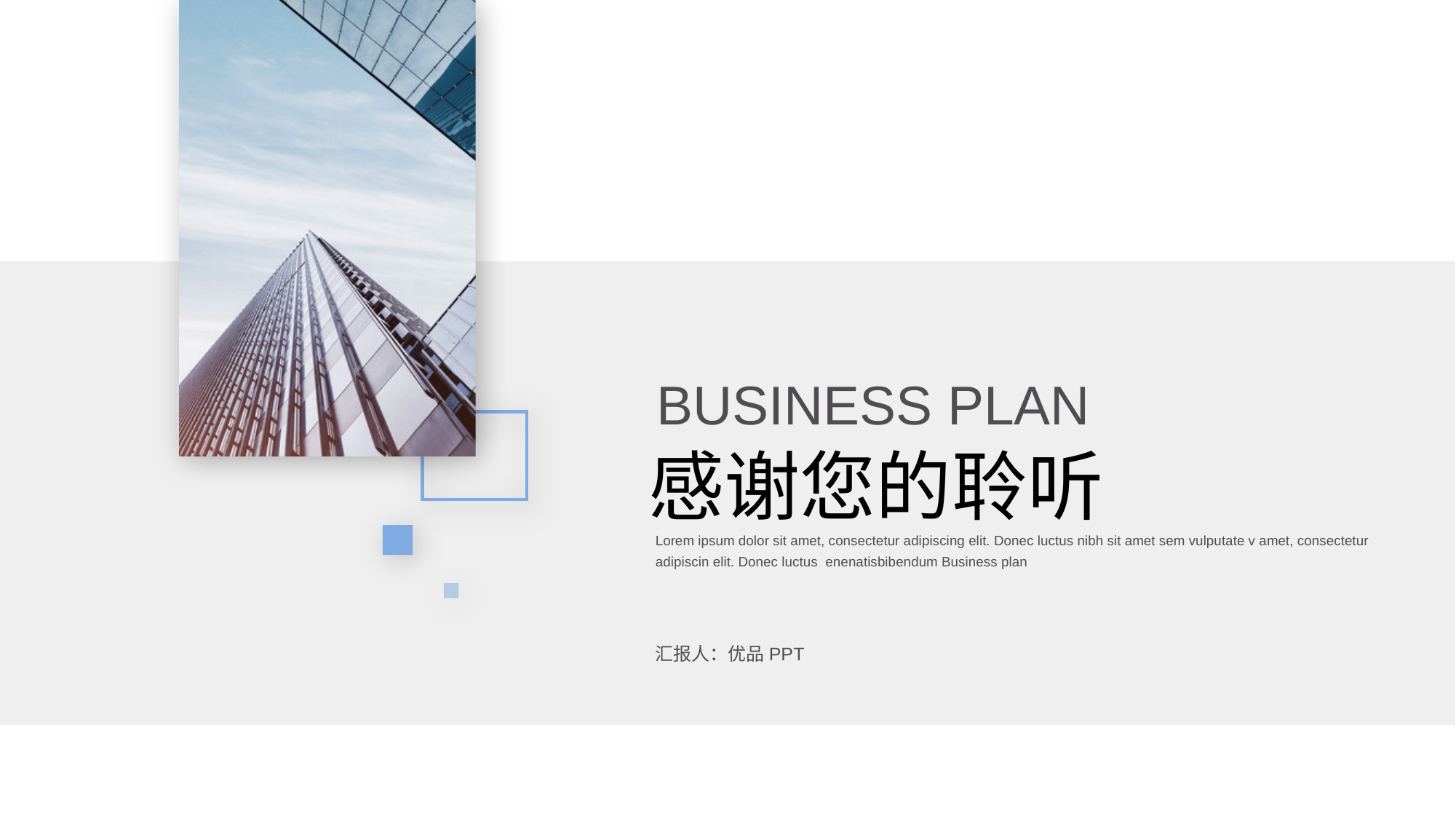

BUSINESS PLAN
感谢您的聆听

Lorem ipsum dolor sit amet, consectetur adipiscing elit. Donec luctus nibh sit amet sem vulputate v amet, consectetur adipiscin elit. Donec luctus  enenatisbibendum Business plan

汇报人：优品PPT